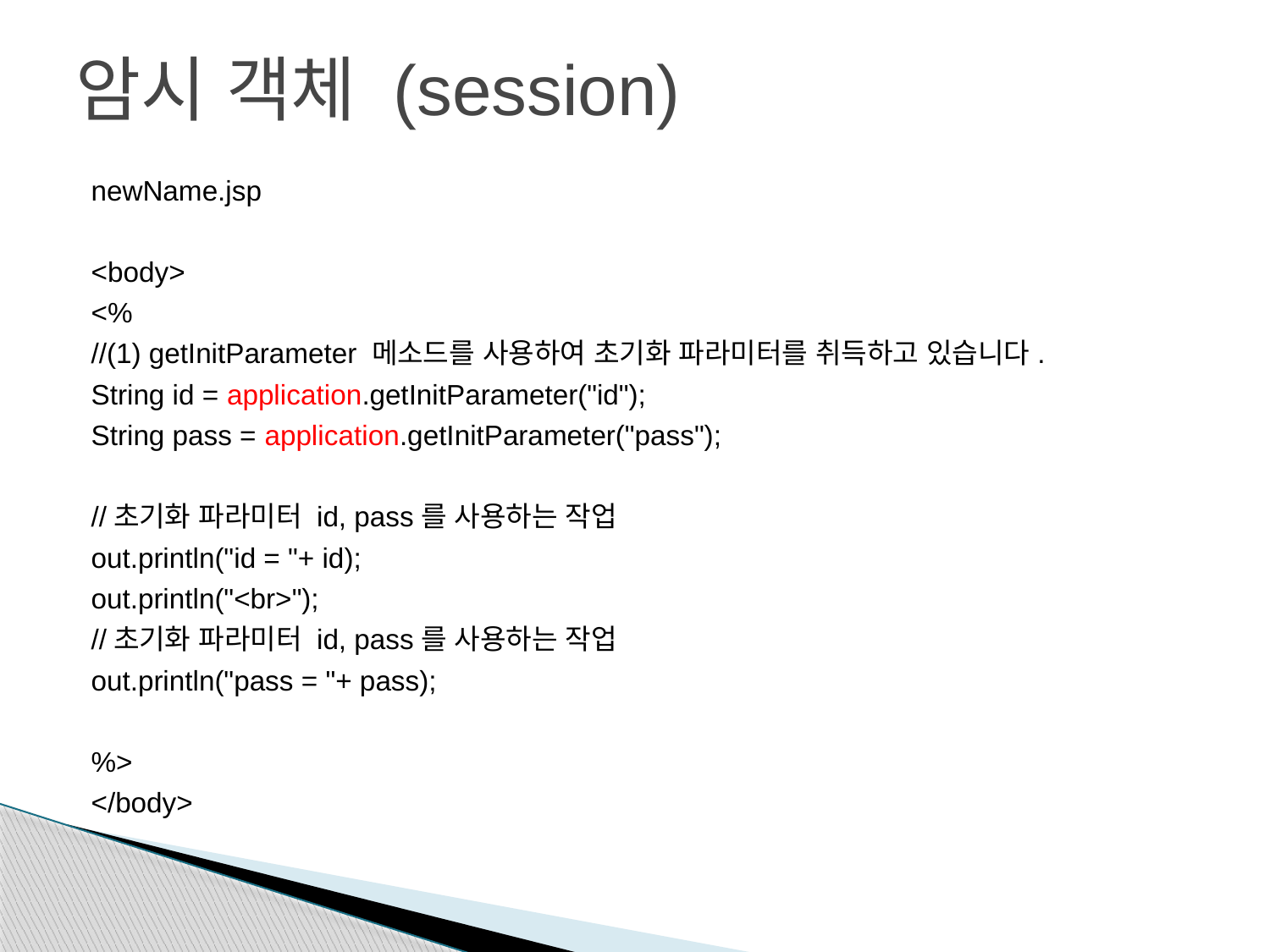

# 암시 객체 (session)
newName.jsp

<body>
<%
//(1) getInitParameter 메소드를 사용하여 초기화 파라미터를 취득하고 있습니다.
String id = application.getInitParameter("id");
String pass = application.getInitParameter("pass");

//초기화 파라미터 id, pass를 사용하는 작업
out.println("id = "+ id);
out.println("<br>");
//초기화 파라미터 id, pass를 사용하는 작업
out.println("pass = "+ pass);

%>
</body>